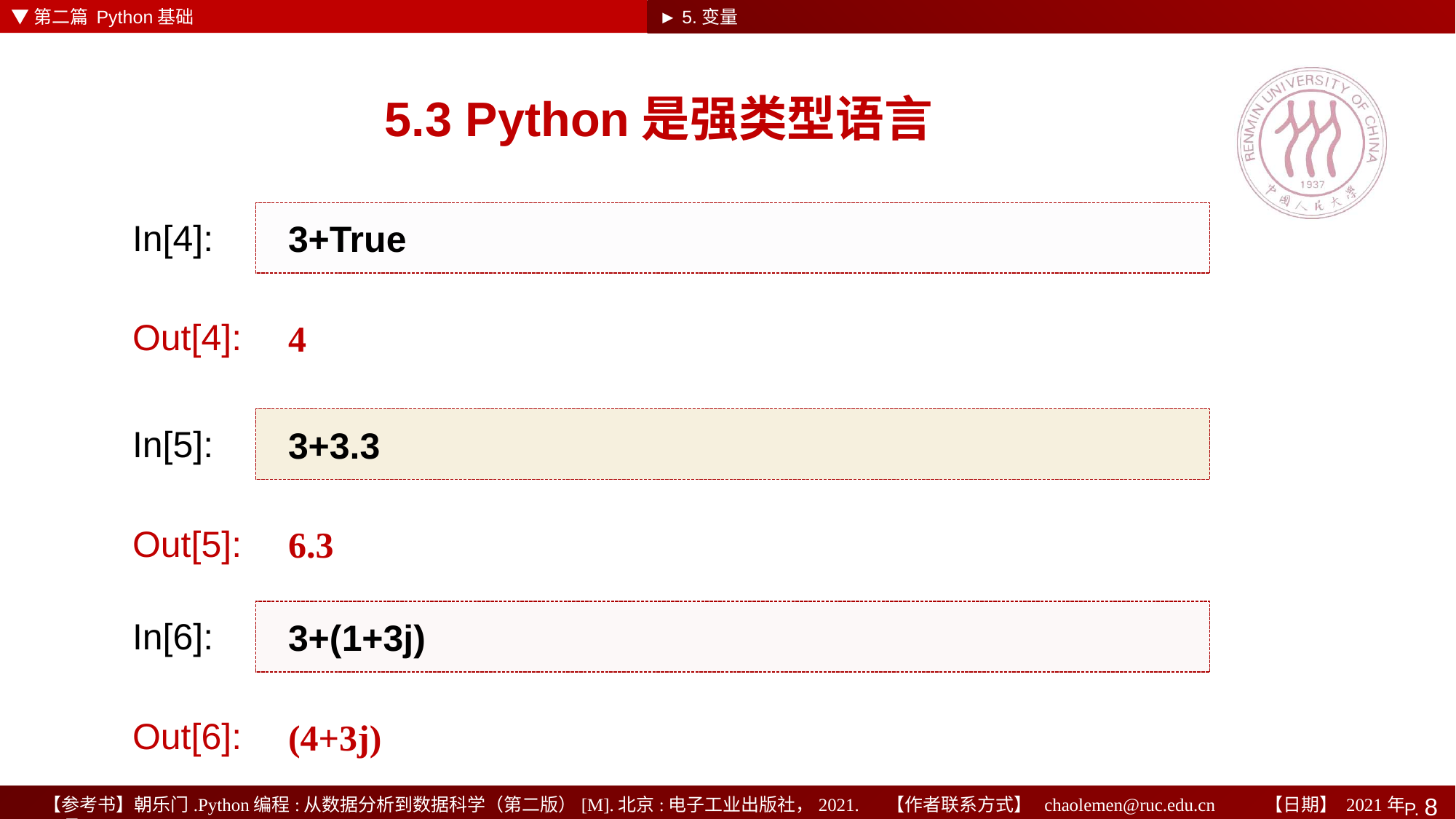

▼第二篇 Python基础
► 5.变量
# 5.3 Python是强类型语言
3+True
In[4]:
4
Out[4]:
3+3.3
In[5]:
6.3
Out[5]:
3+(1+3j)
In[6]:
(4+3j)
Out[6]: